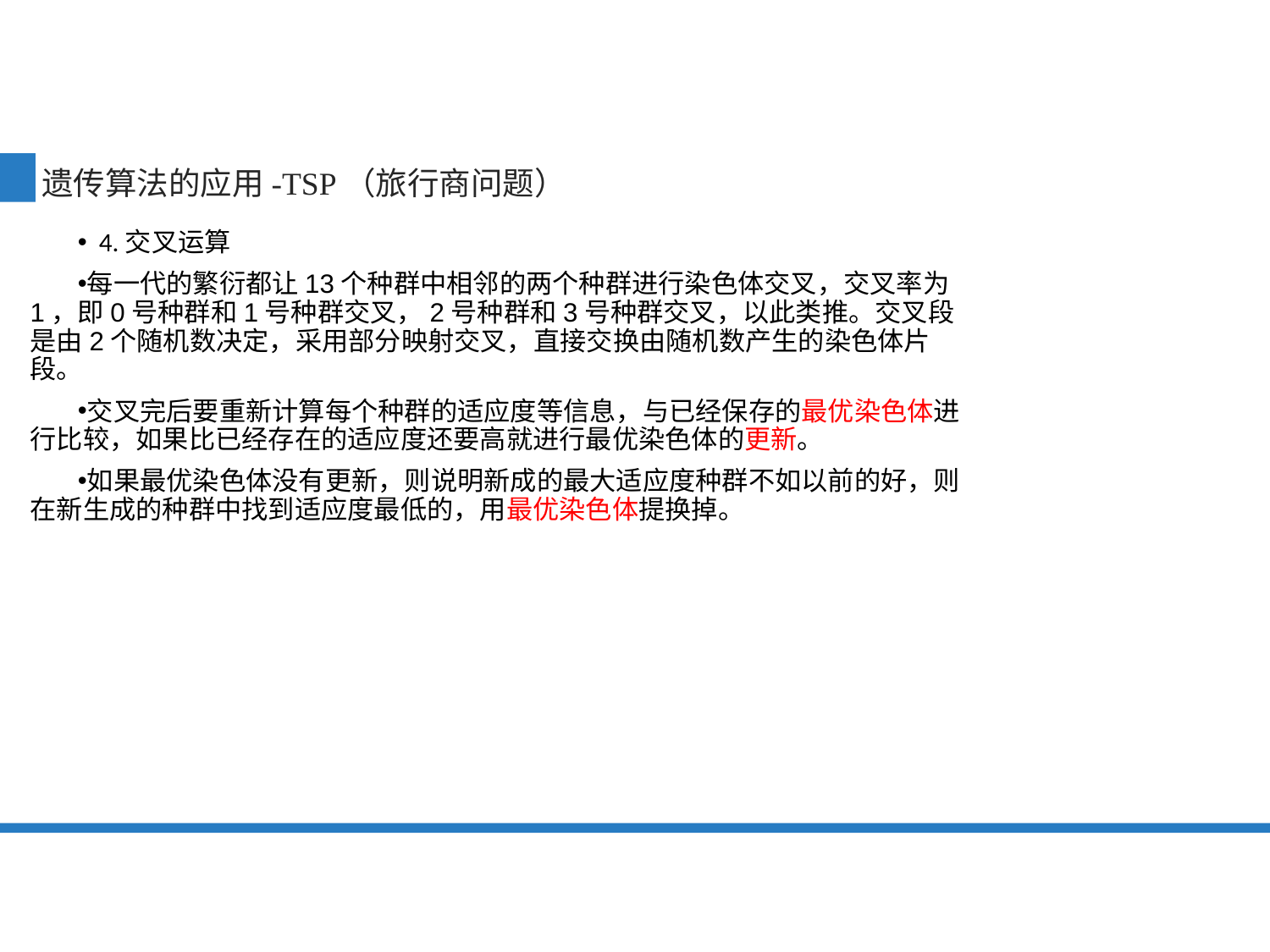

遗传算法的应用-TSP（旅行商问题）
  4.交叉运算
每一代的繁衍都让13个种群中相邻的两个种群进行染色体交叉，交叉率为1，即0号种群和1号种群交叉，2号种群和3号种群交叉，以此类推。交叉段是由2个随机数决定，采用部分映射交叉，直接交换由随机数产生的染色体片段。
交叉完后要重新计算每个种群的适应度等信息，与已经保存的最优染色体进行比较，如果比已经存在的适应度还要高就进行最优染色体的更新。
如果最优染色体没有更新，则说明新成的最大适应度种群不如以前的好，则在新生成的种群中找到适应度最低的，用最优染色体提换掉。